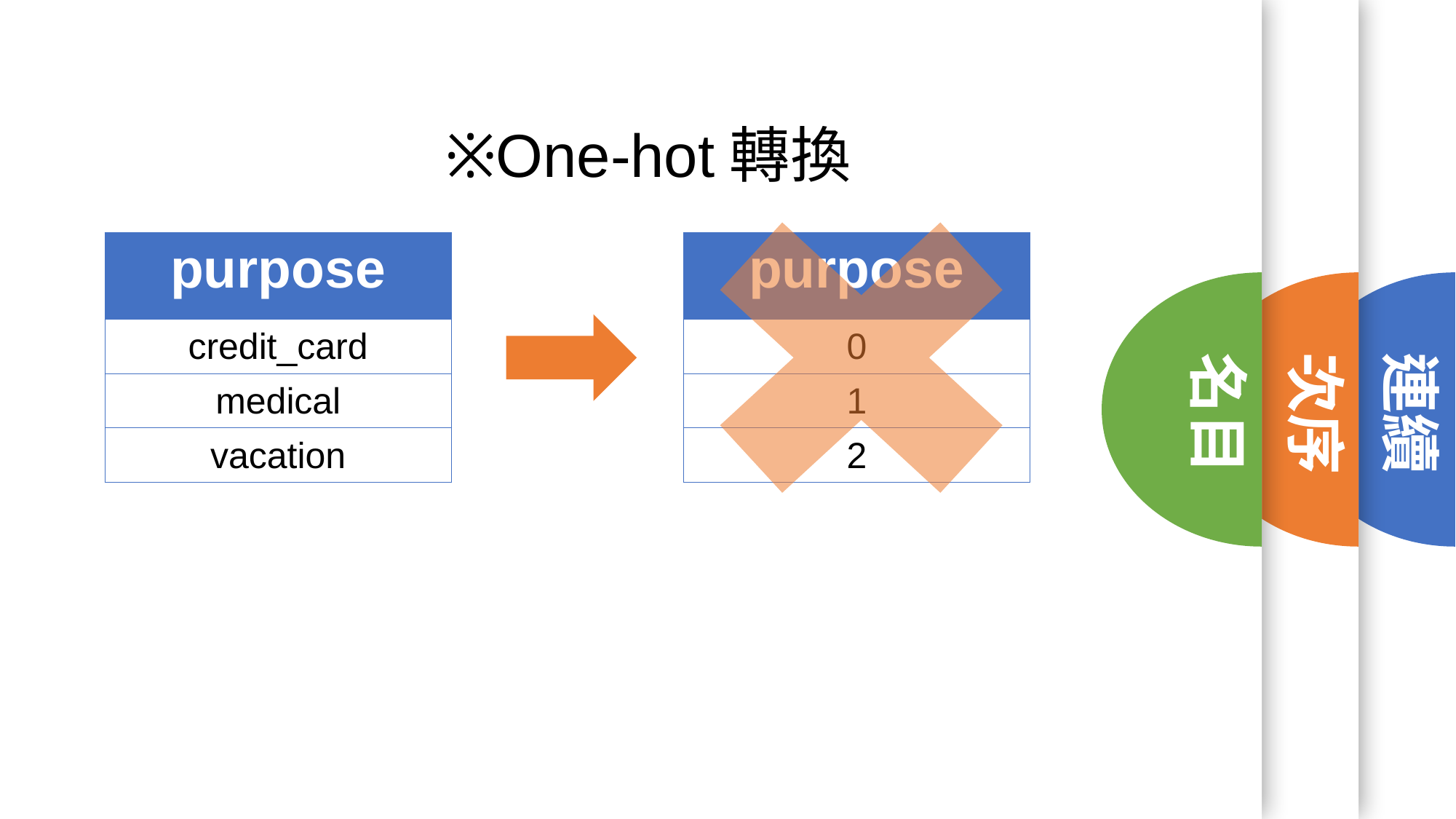

※One-hot轉換

| purpose |
| --- |
| credit\_card |
| medical |
| vacation |
| purpose |
| --- |
| 0 |
| 1 |
| 2 |

名目
次序
連續